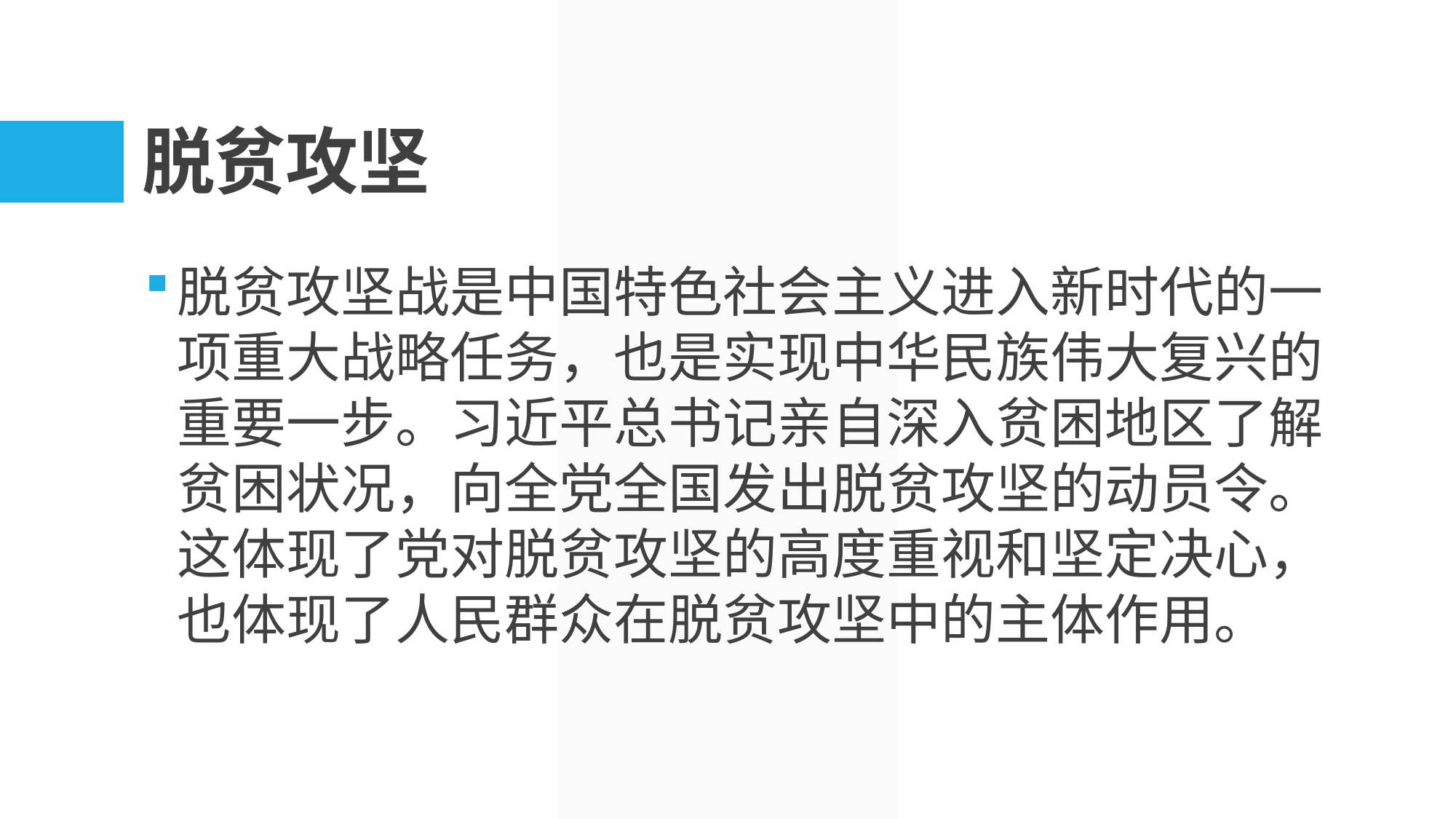

# 脱贫攻坚

脱贫攻坚战是中国特色社会主义进入新时代的一项重大战略任务，也是实现中华民族伟大复兴的重要一步。习近平总书记亲自深入贫困地区了解贫困状况，向全党全国发出脱贫攻坚的动员令。这体现了党对脱贫攻坚的高度重视和坚定决心，也体现了人民群众在脱贫攻坚中的主体作用。